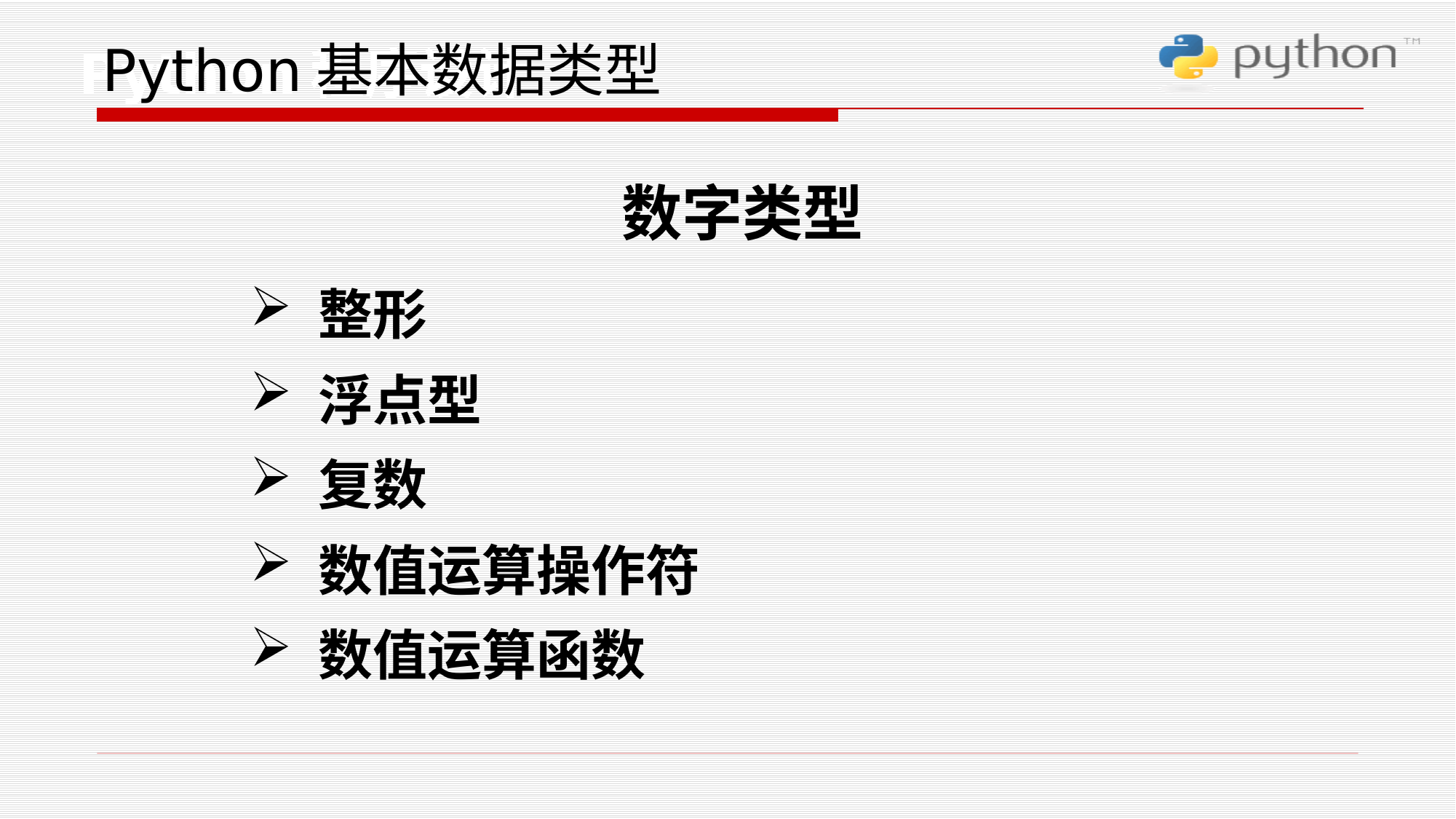

Python程序设计
# Python基本数据类型
数字类型
整形
浮点型
复数
数值运算操作符
数值运算函数